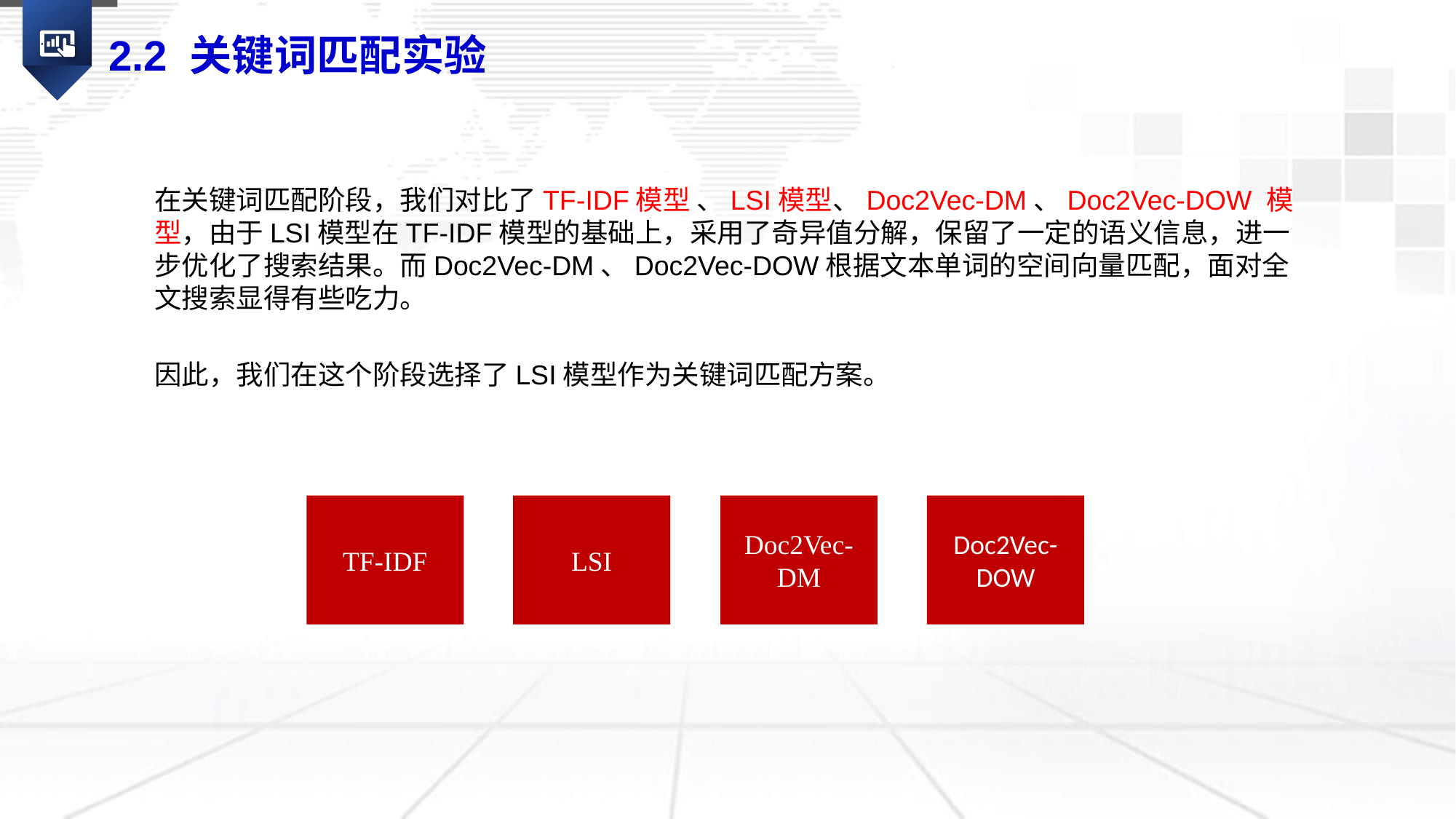

2.2 关键词匹配实验

在关键词匹配阶段，我们对比了TF-IDF模型 、LSI模型、Doc2Vec-DM、Doc2Vec-DOW 模型，由于LSI模型在TF-IDF模型的基础上，采用了奇异值分解，保留了一定的语义信息，进一步优化了搜索结果。而Doc2Vec-DM、Doc2Vec-DOW根据文本单词的空间向量匹配，面对全文搜索显得有些吃力。

因此，我们在这个阶段选择了LSI模型作为关键词匹配方案。
TF-IDF
LSI
Doc2Vec-DM
Doc2Vec-DOW